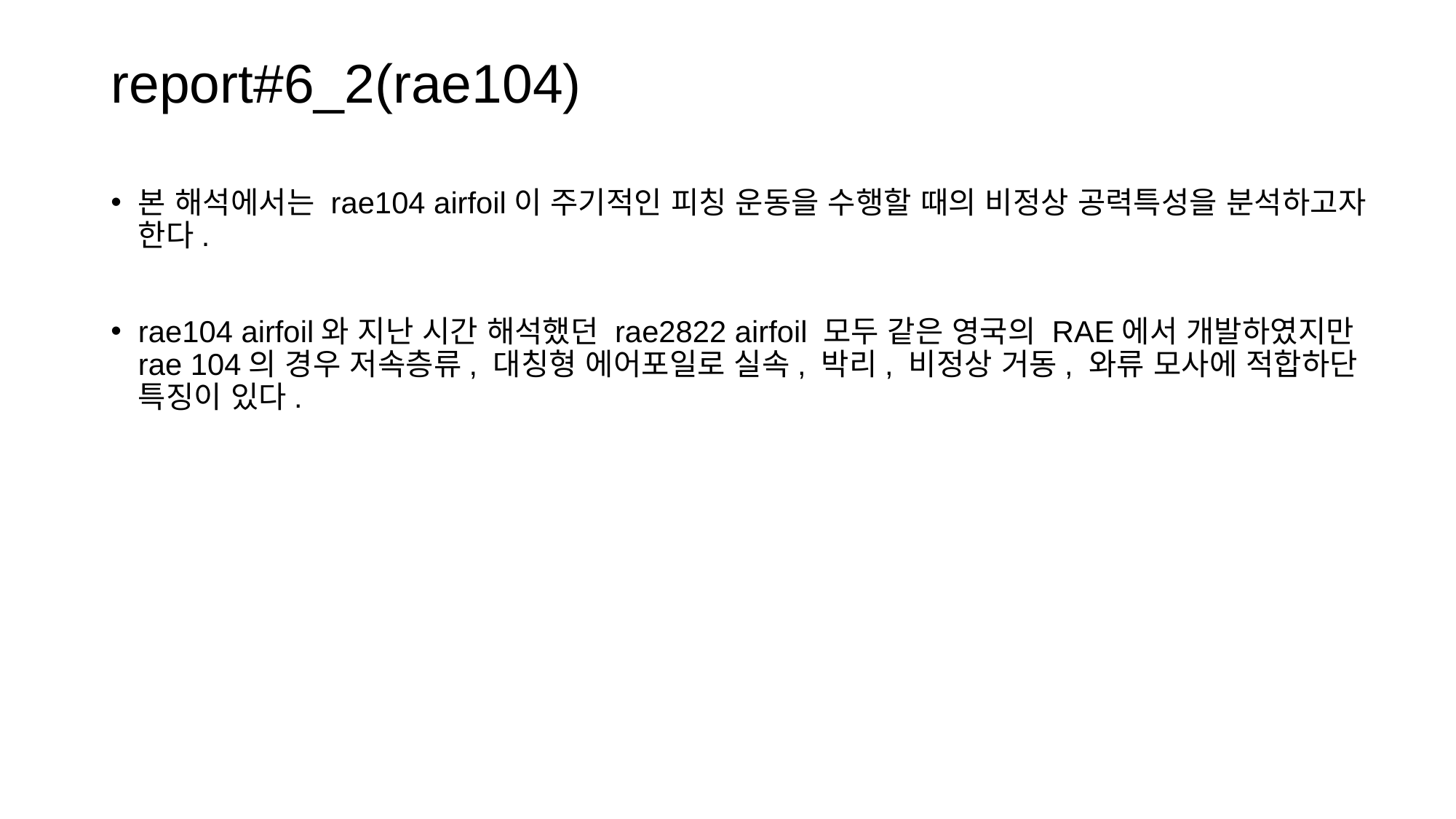

# report#6_2(rae104)

본 해석에서는 rae104 airfoil이 주기적인 피칭 운동을 수행할 때의 비정상 공력특성을 분석하고자 한다.

rae104 airfoil와 지난 시간 해석했던 rae2822 airfoil 모두 같은 영국의 RAE에서 개발하였지만  rae 104의 경우 저속층류, 대칭형 에어포일로 실속, 박리, 비정상 거동, 와류 모사에 적합하단 특징이 있다.